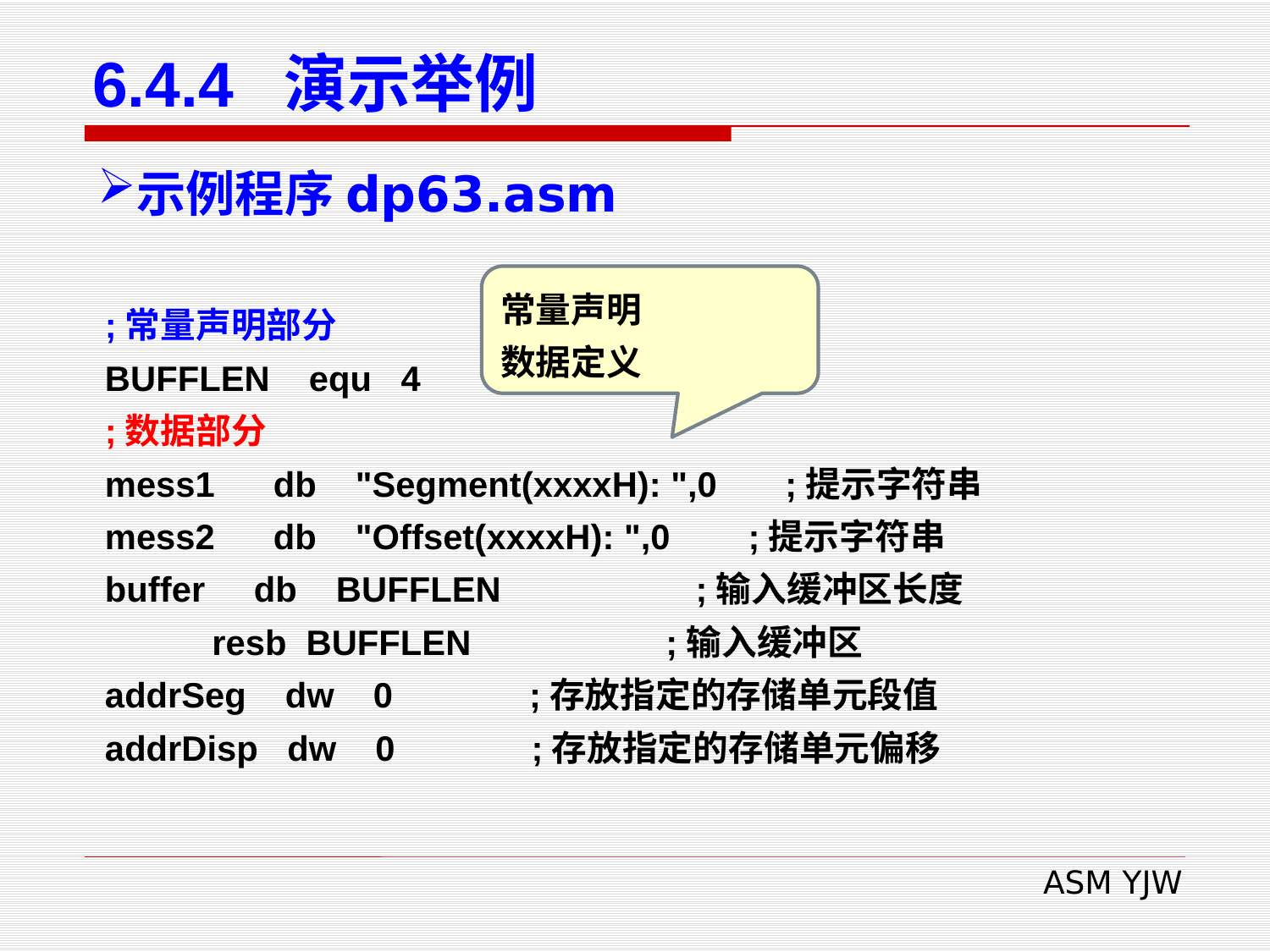

# 6.4.4  演示举例
示例程序dp63.asm

常量声明
数据定义
;常量声明部分
BUFFLEN    equ   4
;数据部分
mess1      db    "Segment(xxxxH): ",0       ;提示字符串
mess2      db    "Offset(xxxxH): ",0        ;提示字符串
buffer     db    BUFFLEN                    ;输入缓冲区长度
           resb  BUFFLEN                    ;输入缓冲区
addrSeg    dw    0              ;存放指定的存储单元段值
addrDisp   dw    0              ;存放指定的存储单元偏移